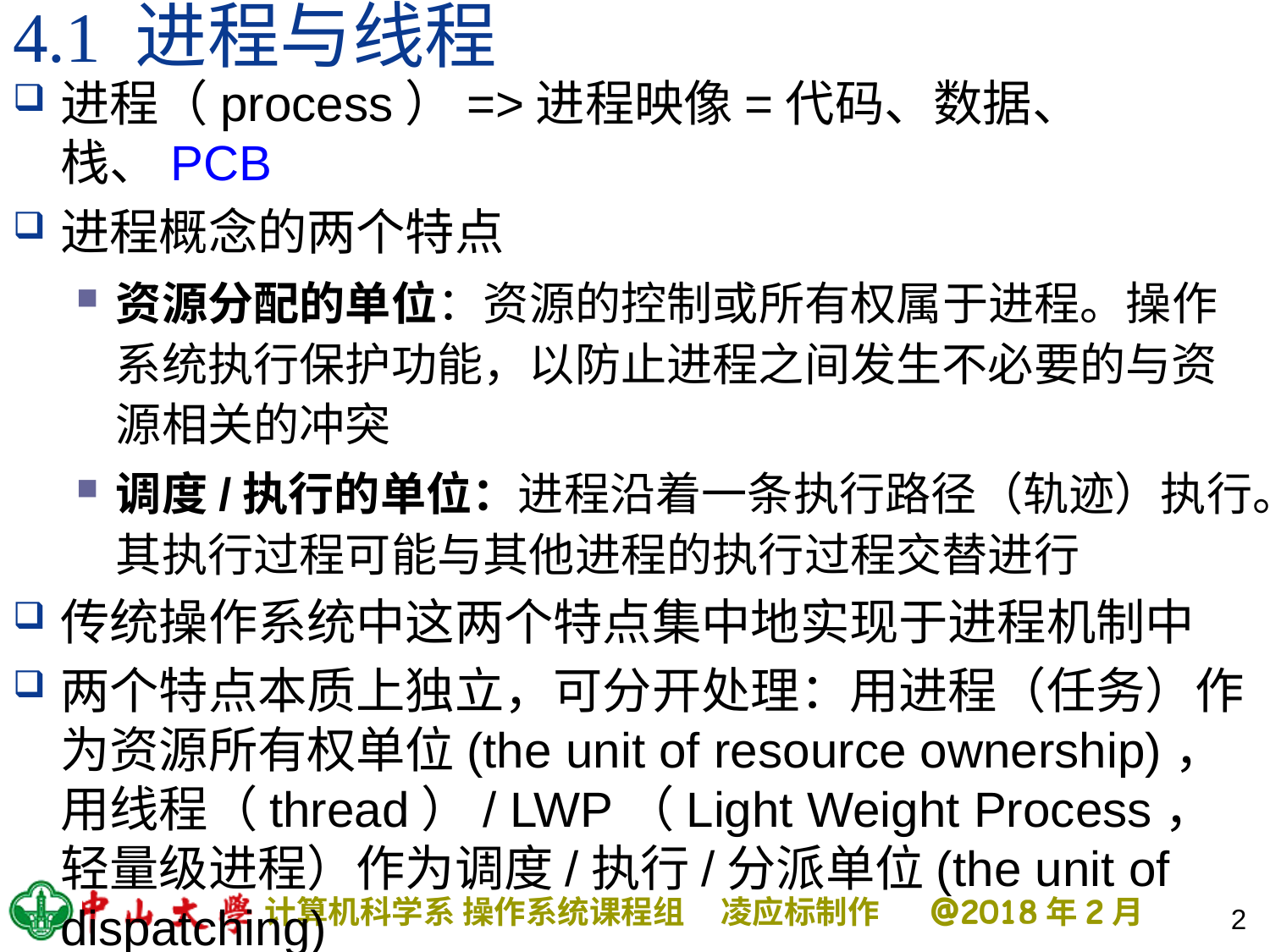

# 4.1 进程与线程
进程（process）=>进程映像=代码、数据、栈、PCB
进程概念的两个特点
资源分配的单位：资源的控制或所有权属于进程。操作系统执行保护功能，以防止进程之间发生不必要的与资源相关的冲突
调度/执行的单位：进程沿着一条执行路径（轨迹）执行。其执行过程可能与其他进程的执行过程交替进行
传统操作系统中这两个特点集中地实现于进程机制中
两个特点本质上独立，可分开处理：用进程（任务）作为资源所有权单位(the unit of resource ownership)，用线程（thread）/ LWP（Light Weight Process，轻量级进程）作为调度/执行/分派单位(the unit of dispatching)
2